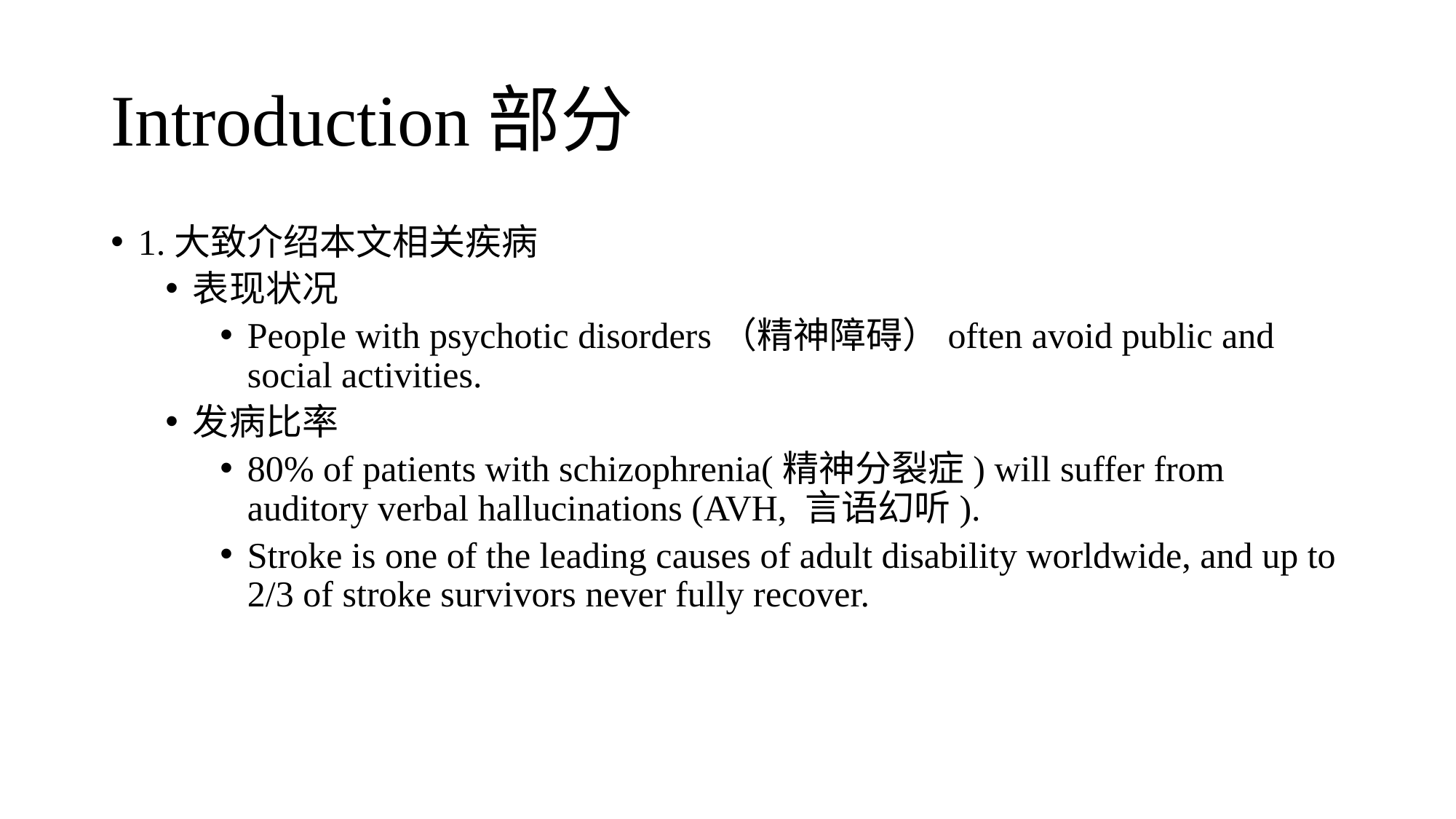

# Introduction部分
1.大致介绍本文相关疾病
表现状况
People with psychotic disorders（精神障碍）often avoid public and social activities.
发病比率
80% of patients with schizophrenia(精神分裂症) will suffer from auditory verbal hallucinations (AVH, 言语幻听).
Stroke is one of the leading causes of adult disability worldwide, and up to 2/3 of stroke survivors never fully recover.